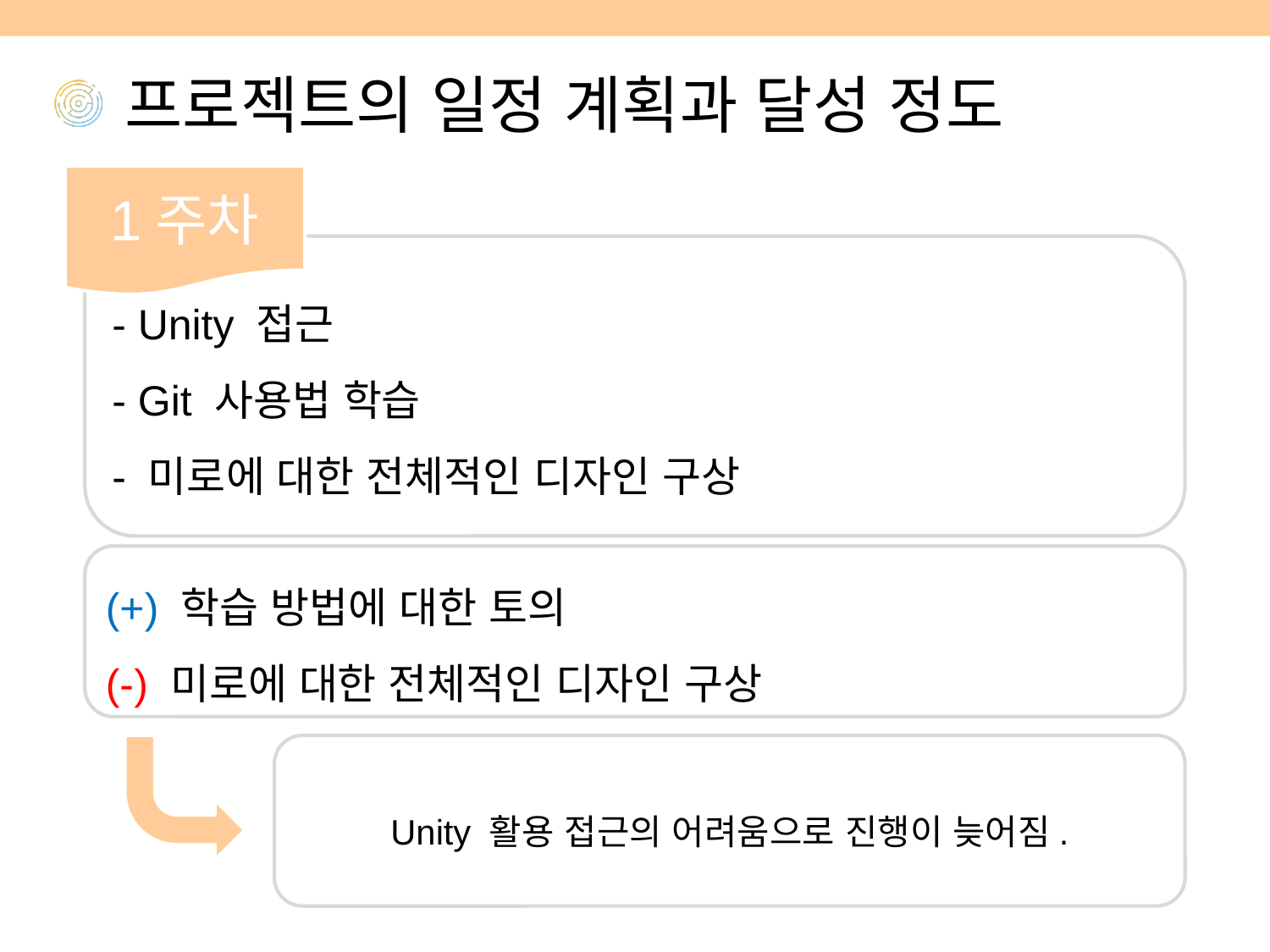

# 프로젝트의 일정 계획과 달성 정도
1주차
- Unity 접근
- Git 사용법 학습
- 미로에 대한 전체적인 디자인 구상
(+) 학습 방법에 대한 토의
(-) 미로에 대한 전체적인 디자인 구상

Unity 활용 접근의 어려움으로 진행이 늦어짐.